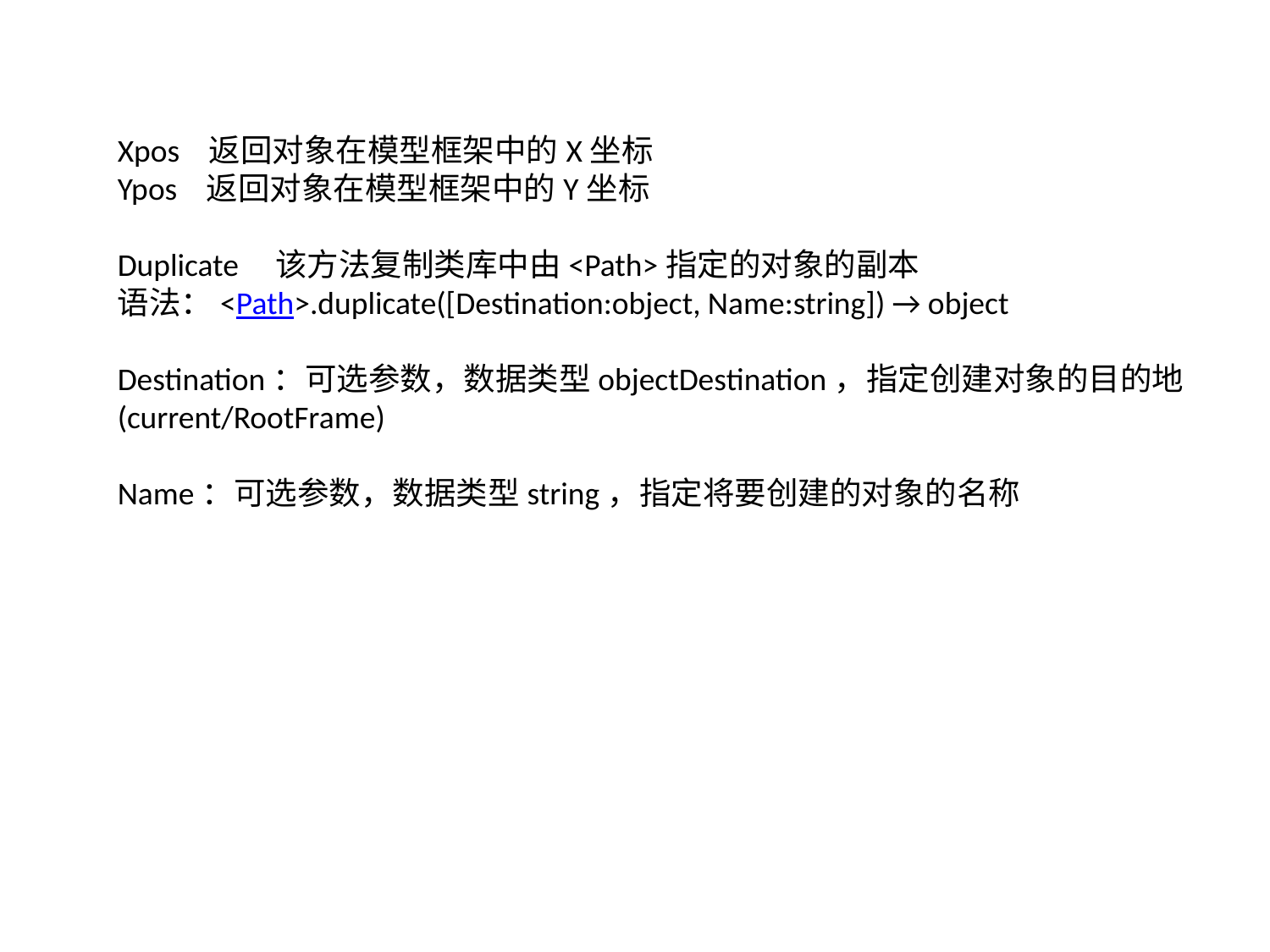

Xpos   返回对象在模型框架中的X坐标
Ypos   返回对象在模型框架中的Y坐标

Duplicate    该方法复制类库中由<Path>指定的对象的副本
语法：<Path>.duplicate([Destination:object, Name:string]) → object

Destination：可选参数，数据类型objectDestination，指定创建对象的目的地
(current/RootFrame)

Name：可选参数，数据类型string，指定将要创建的对象的名称